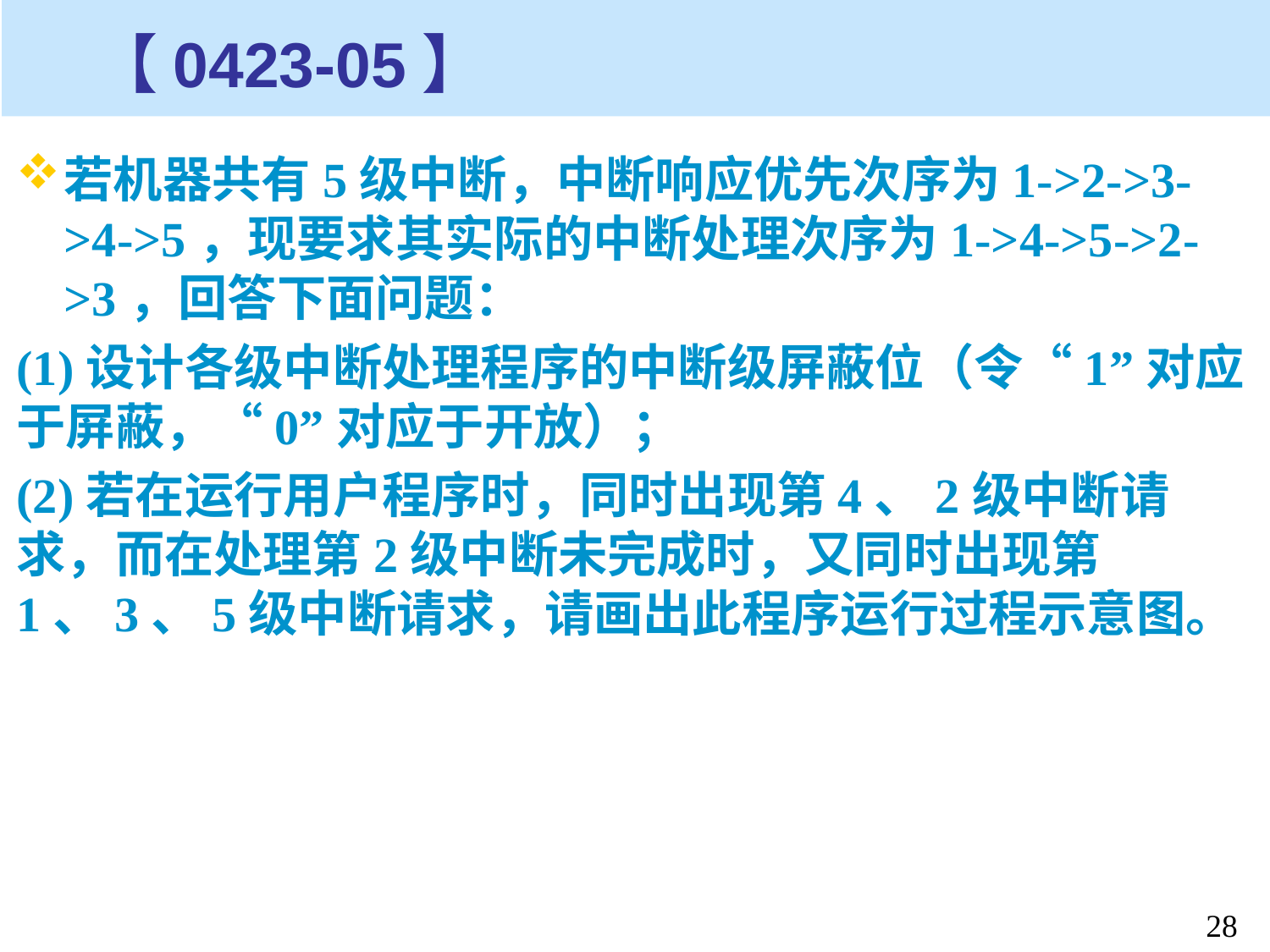

# 【0423-05】
若机器共有5级中断，中断响应优先次序为1->2->3->4->5，现要求其实际的中断处理次序为1->4->5->2->3，回答下面问题：
(1)设计各级中断处理程序的中断级屏蔽位（令“1”对应于屏蔽，“0”对应于开放）；
(2)若在运行用户程序时，同时出现第4、2级中断请求，而在处理第2级中断未完成时，又同时出现第1、3、5级中断请求，请画出此程序运行过程示意图。